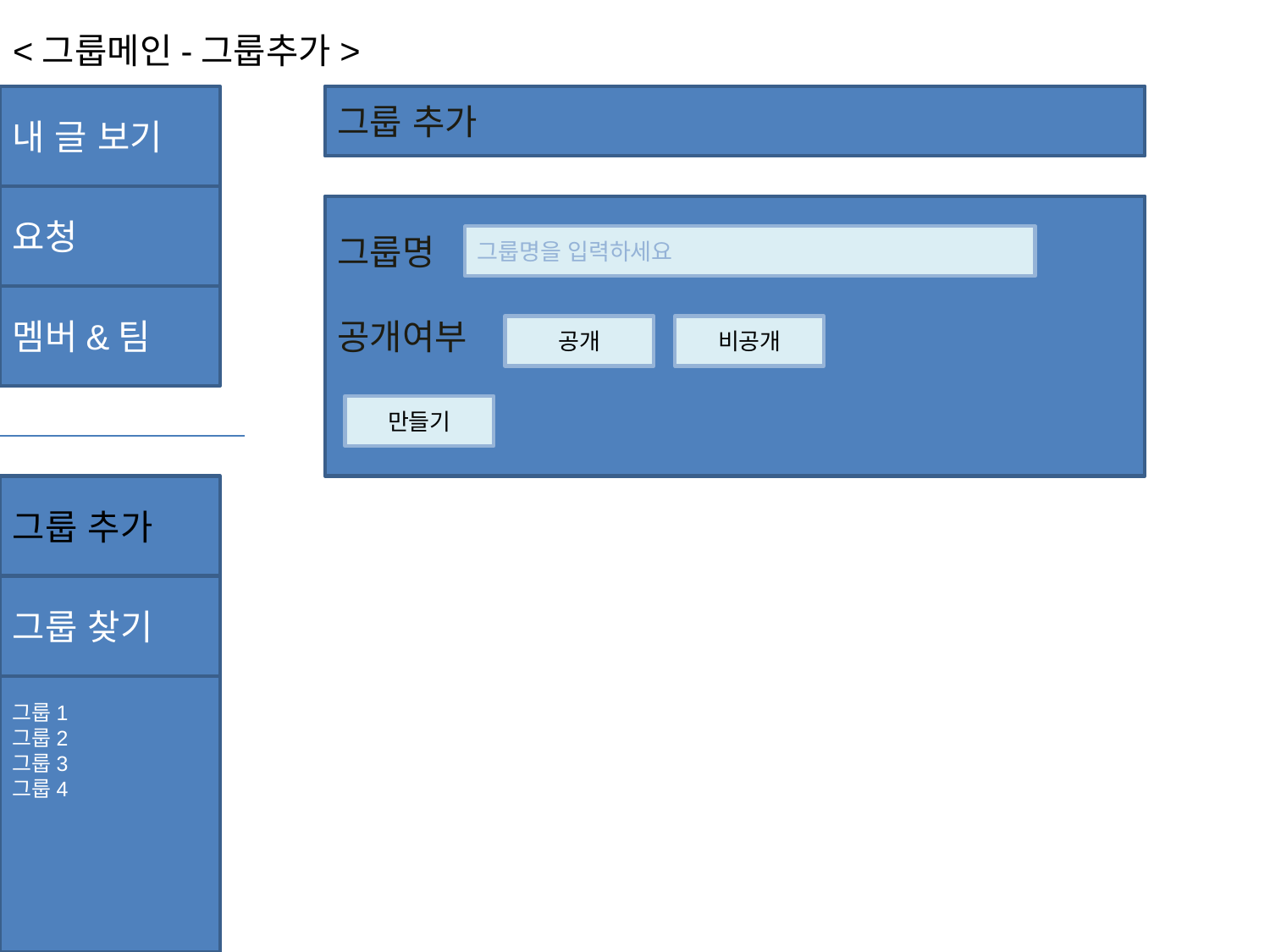

<그룹메인-그룹추가>
내 글 보기
그룹 추가
요청
그룹명

공개여부

그룹명을 입력하세요
멤버&팀
공개
비공개
만들기
그룹 추가
그룹 찾기
그룹1
그룹2
그룹3
그룹4